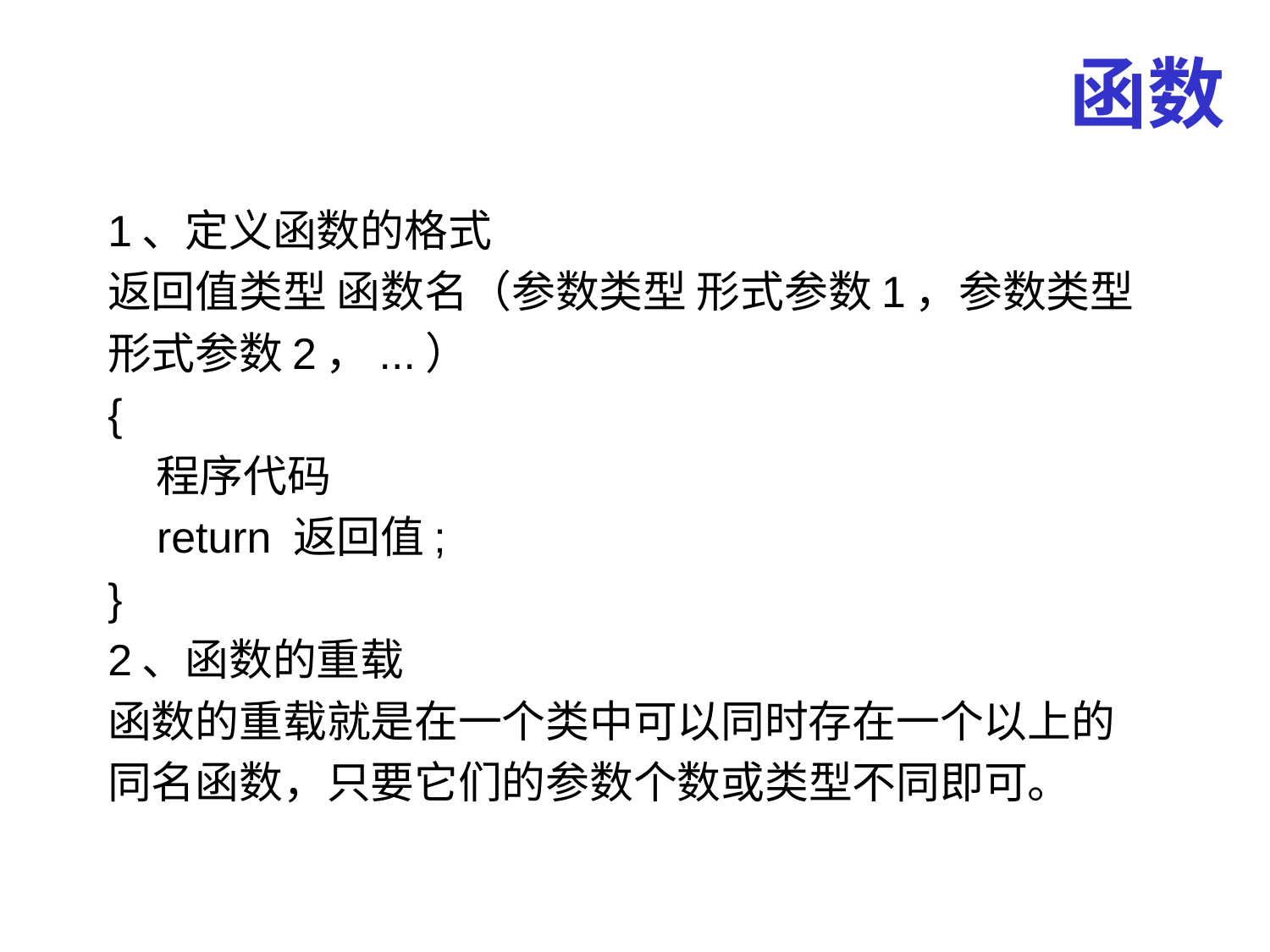

# 函数
1、定义函数的格式
返回值类型 函数名（参数类型 形式参数1，参数类型
形式参数2，...）
{
    程序代码
    return 返回值;
}
2、函数的重载
函数的重载就是在一个类中可以同时存在一个以上的
同名函数，只要它们的参数个数或类型不同即可。